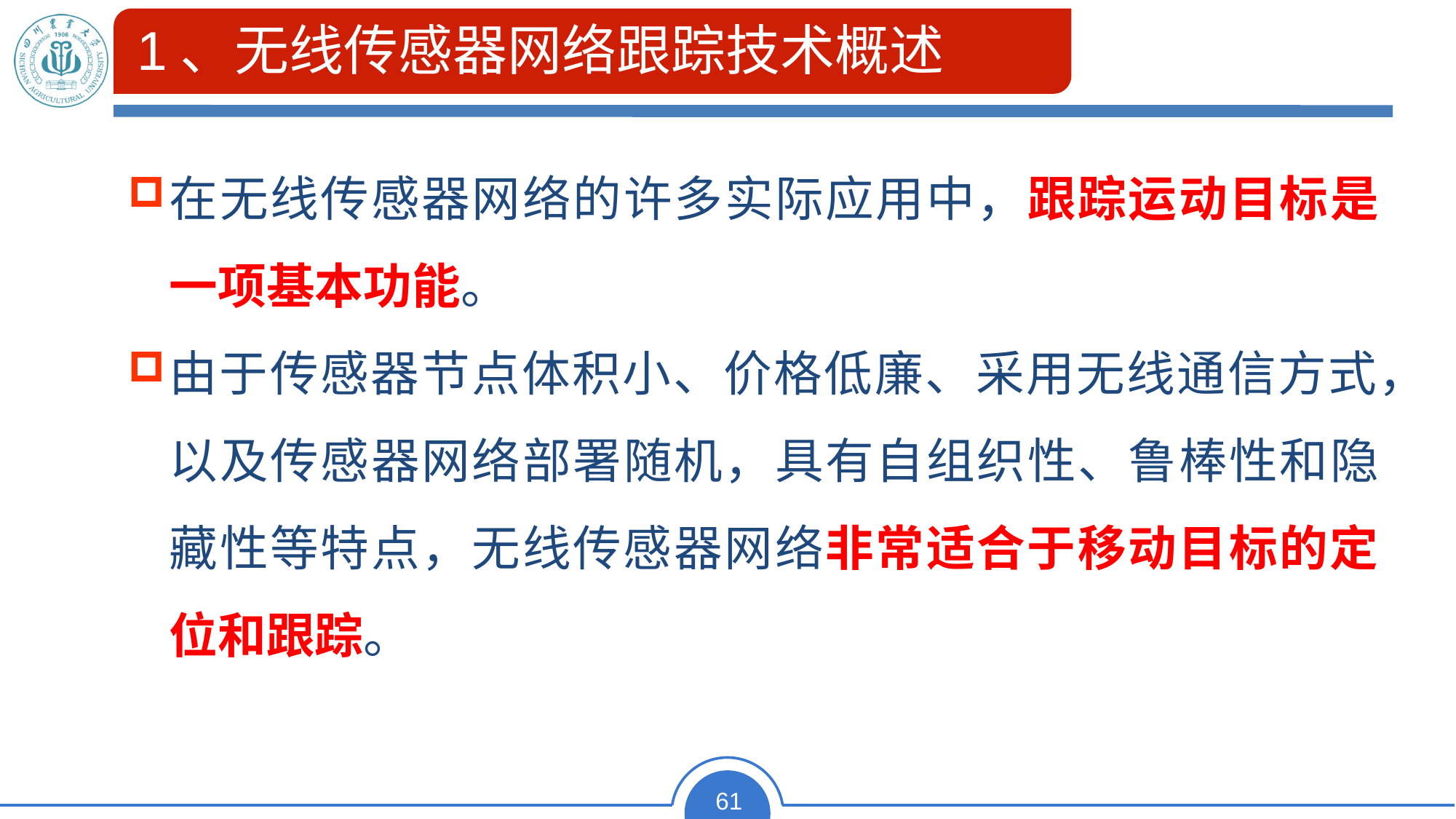

# 1、无线传感器网络跟踪技术概述
在无线传感器网络的许多实际应用中，跟踪运动目标是一项基本功能。
由于传感器节点体积小、价格低廉、采用无线通信方式，以及传感器网络部署随机，具有自组织性、鲁棒性和隐藏性等特点，无线传感器网络非常适合于移动目标的定位和跟踪。